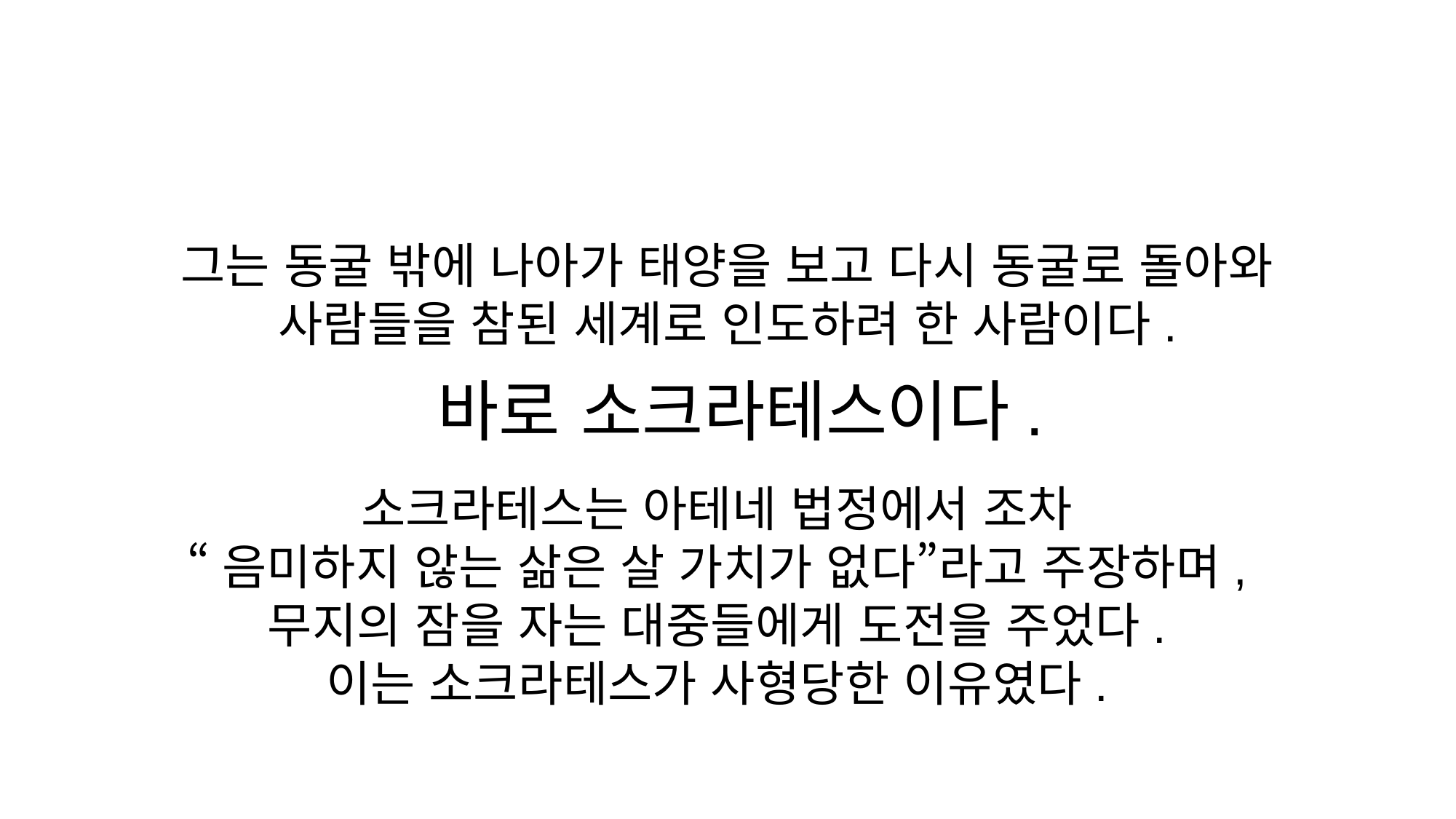

그는 동굴 밖에 나아가 태양을 보고 다시 동굴로 돌아와 사람들을 참된 세계로 인도하려 한 사람이다.
소크라테스
바로 소크라테스이다.
소크라테스는 아테네 법정에서 조차
“음미하지 않는 삶은 살 가치가 없다”라고 주장하며,
무지의 잠을 자는 대중들에게 도전을 주었다.
이는 소크라테스가 사형당한 이유였다.